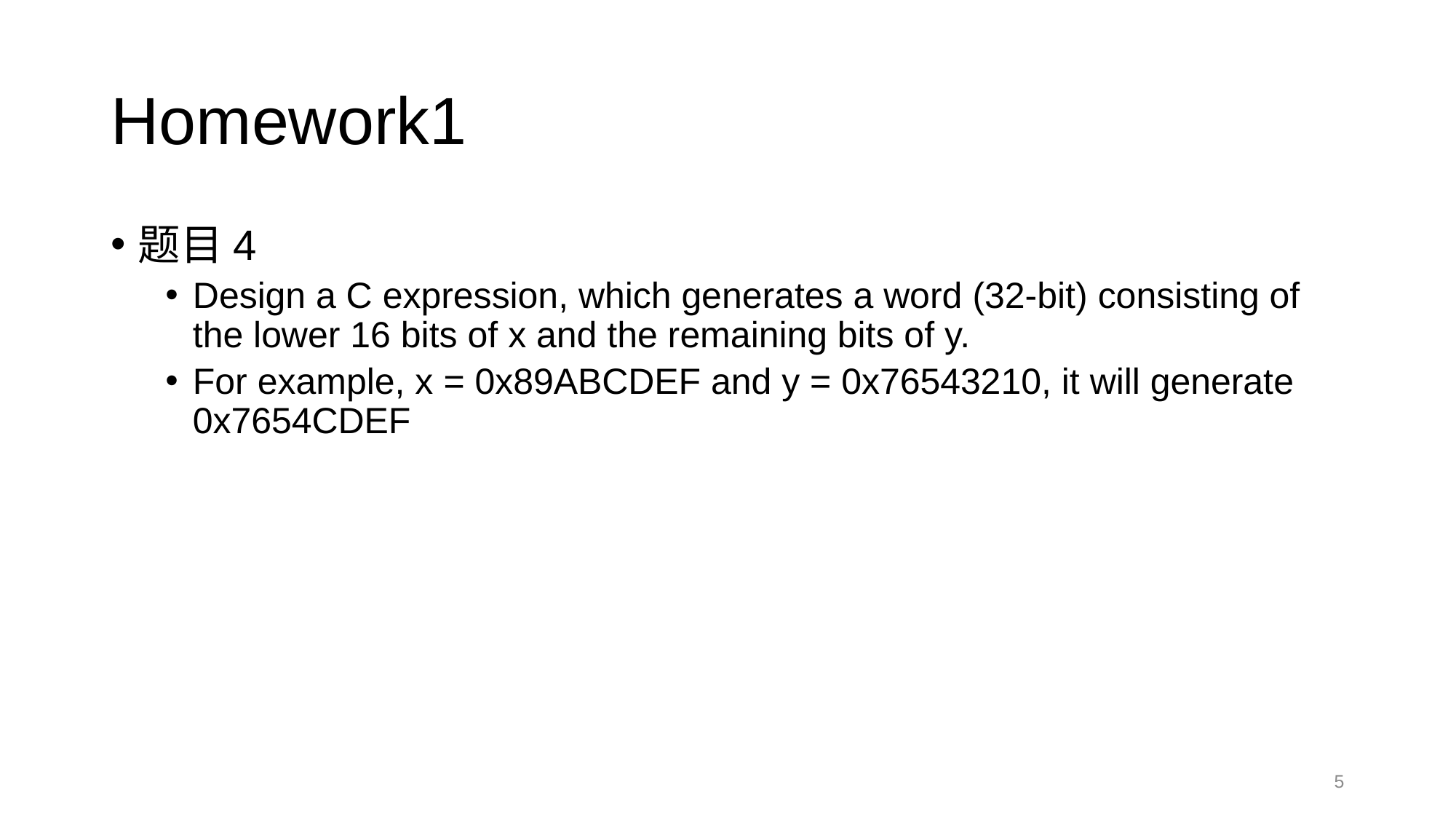

# Homework1
题目4
Design a C expression, which generates a word (32-bit) consisting of the lower 16 bits of x and the remaining bits of y.
For example, x = 0x89ABCDEF and y = 0x76543210, it will generate 0x7654CDEF

5